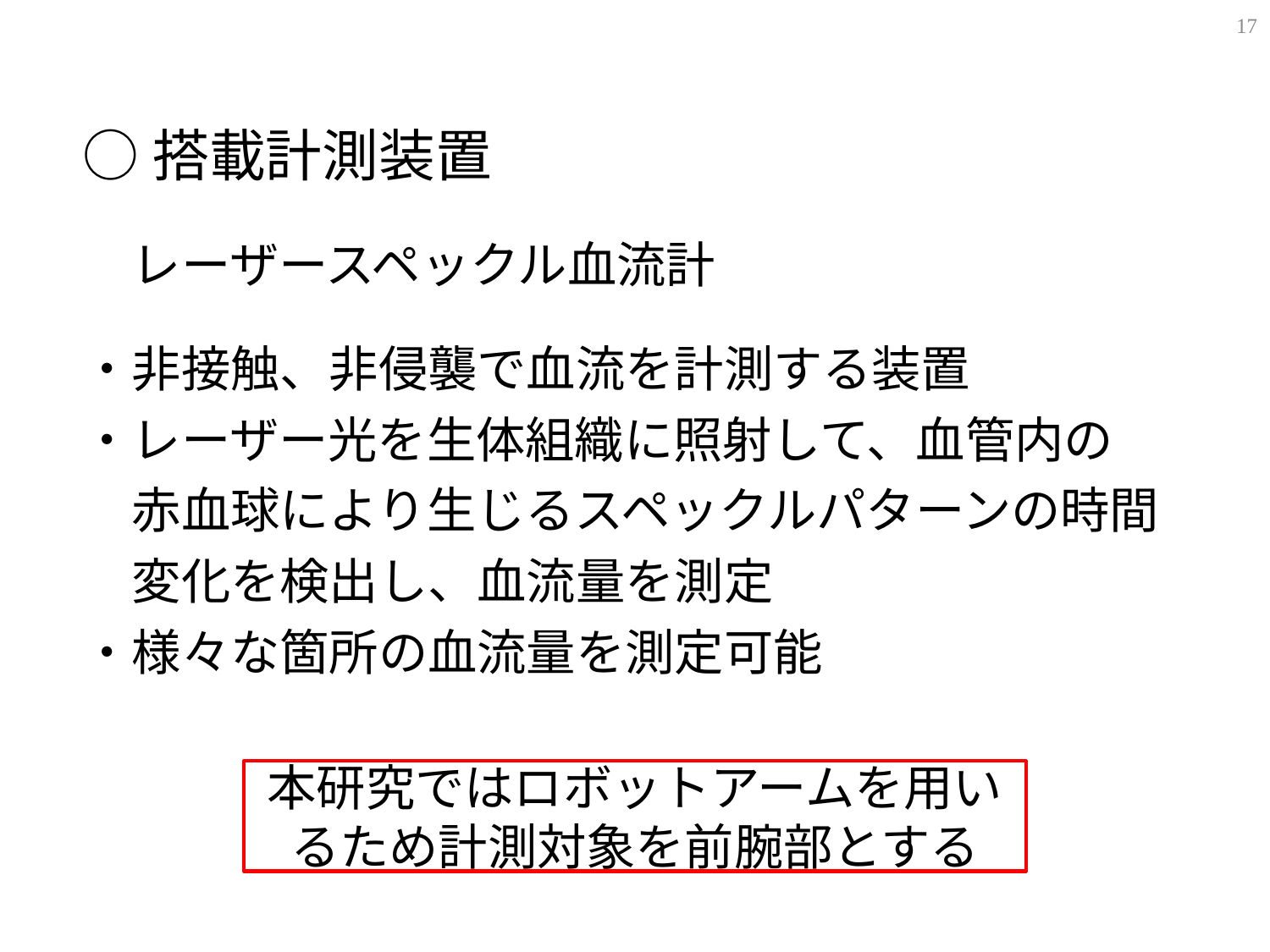

17
○搭載計測装置

　レーザースペックル血流計

・非接触、非侵襲で血流を計測する装置
・レーザー光を生体組織に照射して、血管内の
　赤血球により生じるスペックルパターンの時間
　変化を検出し、血流量を測定
・様々な箇所の血流量を測定可能

本研究ではロボットアームを用いるため計測対象を前腕部とする